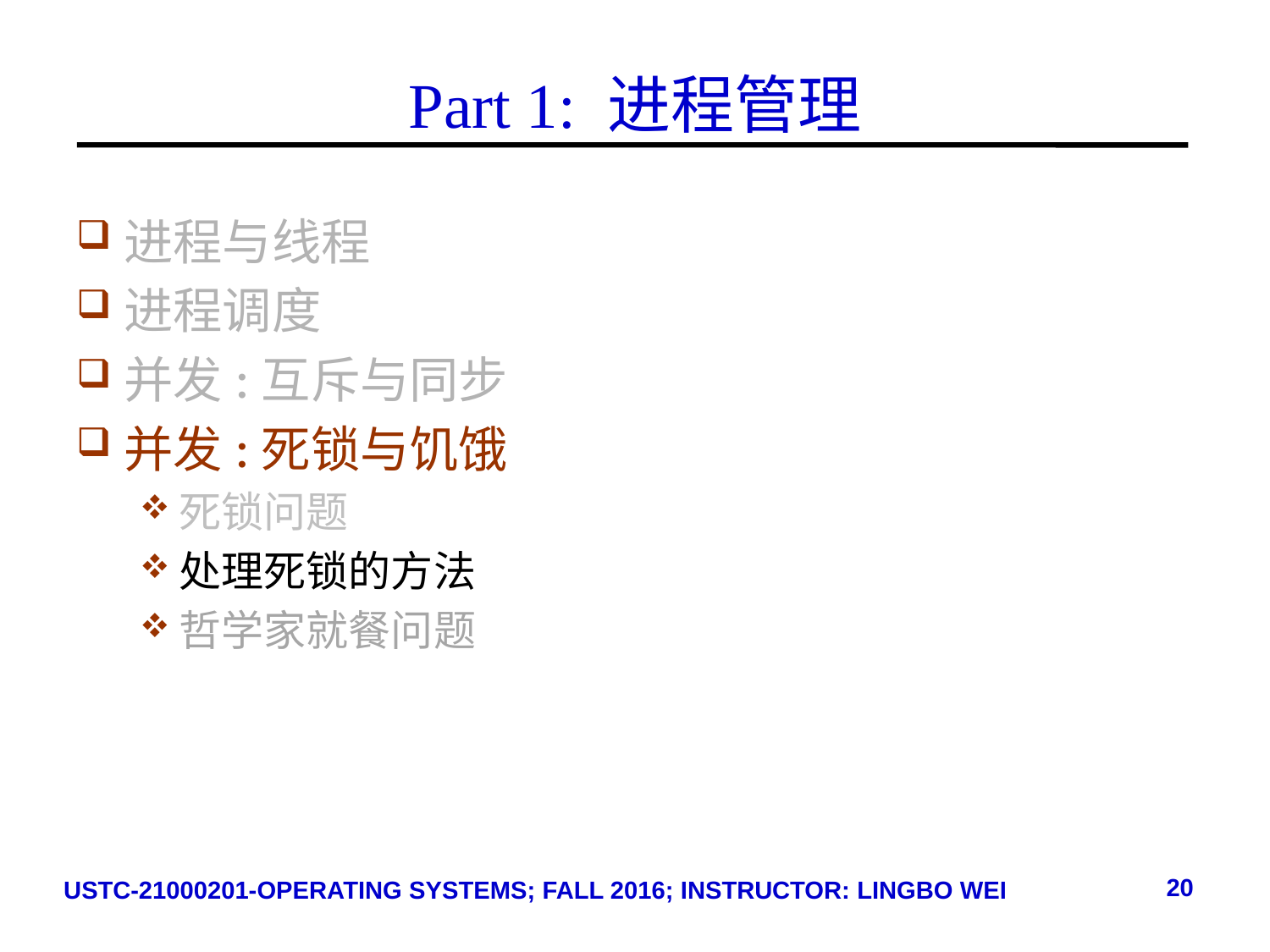

# Part 1: 进程管理
进程与线程
进程调度
并发:互斥与同步
并发:死锁与饥饿
死锁问题
处理死锁的方法
哲学家就餐问题
20
USTC-21000201-OPERATING SYSTEMS; FALL 2016; INSTRUCTOR: LINGBO WEI